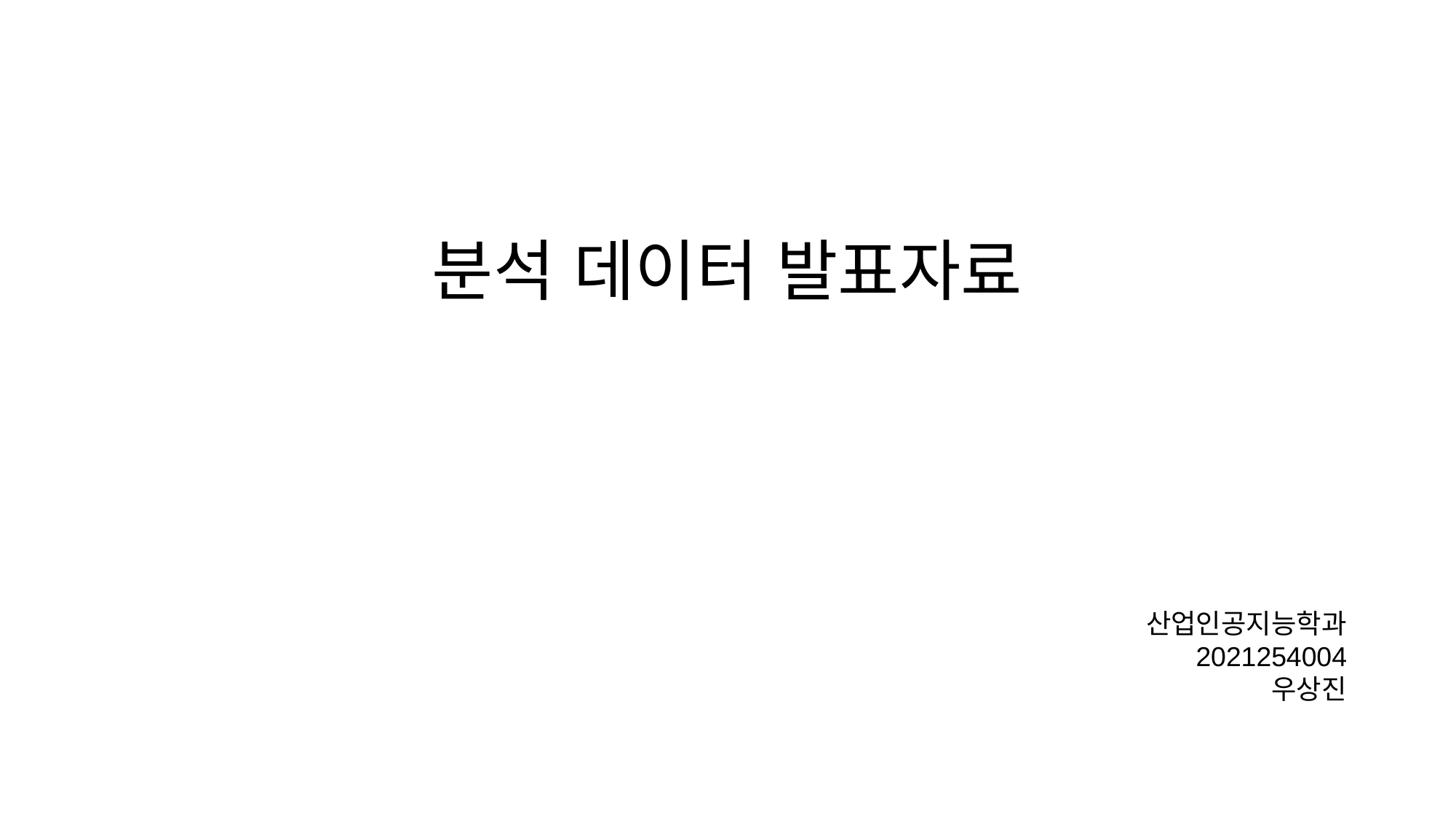

# 분석 데이터 발표자료
산업인공지능학과
2021254004
우상진